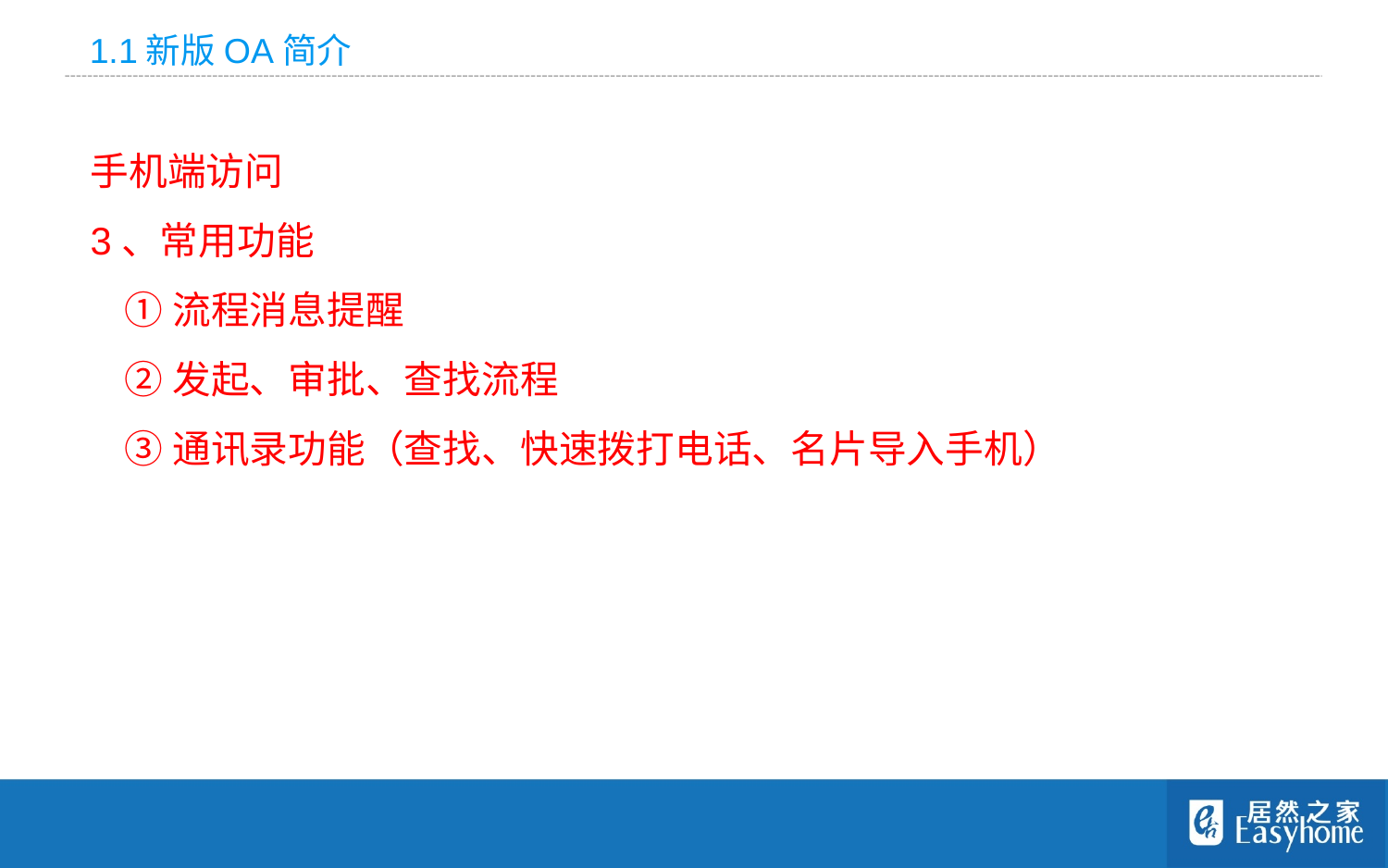

1.1新版OA简介
手机端访问
3、常用功能
    ①流程消息提醒
    ②发起、审批、查找流程
    ③通讯录功能（查找、快速拨打电话、名片导入手机）